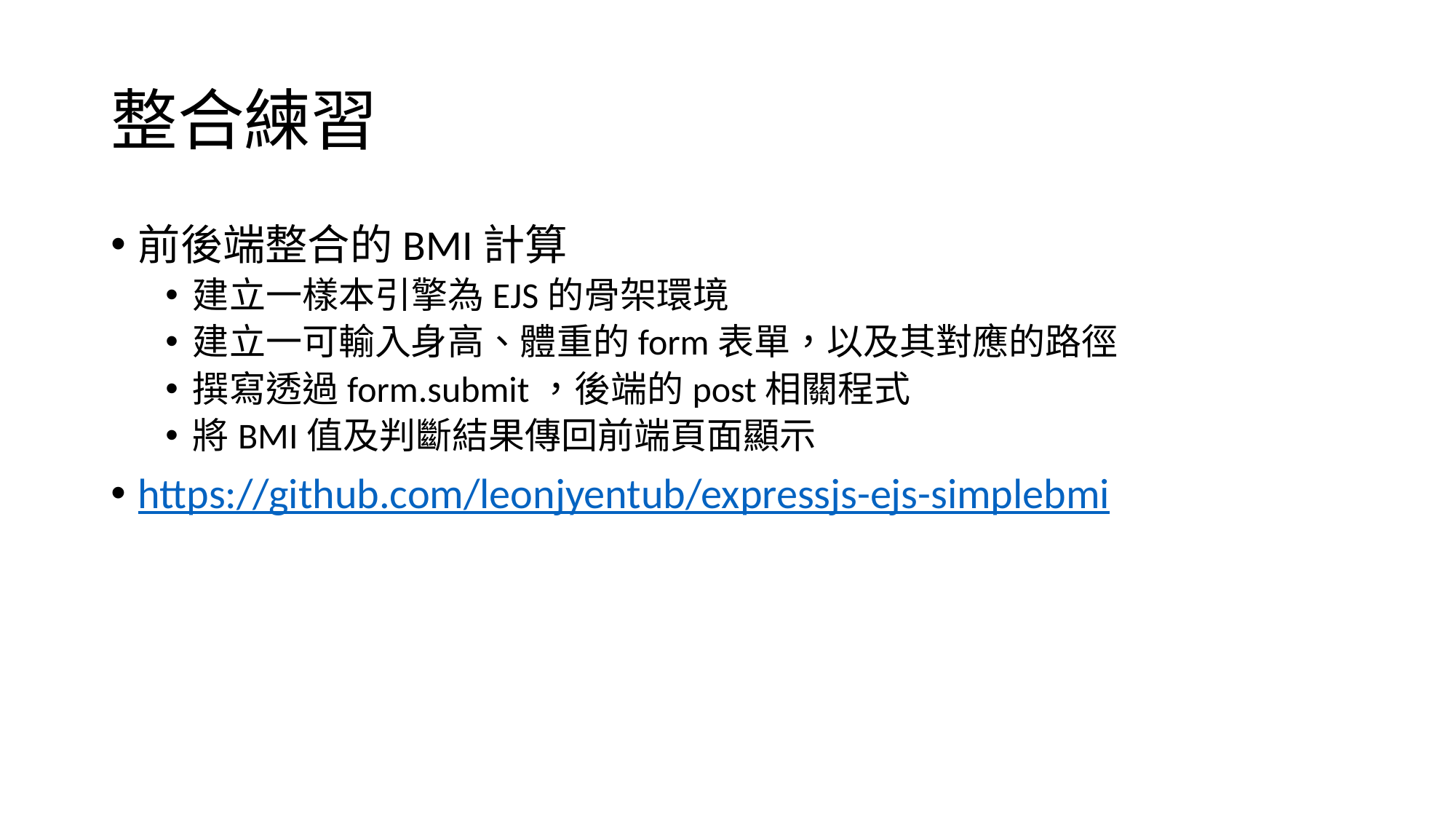

# 整合練習
前後端整合的BMI計算
建立一樣本引擎為EJS的骨架環境
建立一可輸入身高、體重的form表單，以及其對應的路徑
撰寫透過form.submit，後端的post相關程式
將BMI值及判斷結果傳回前端頁面顯示
https://github.com/leonjyentub/expressjs-ejs-simplebmi